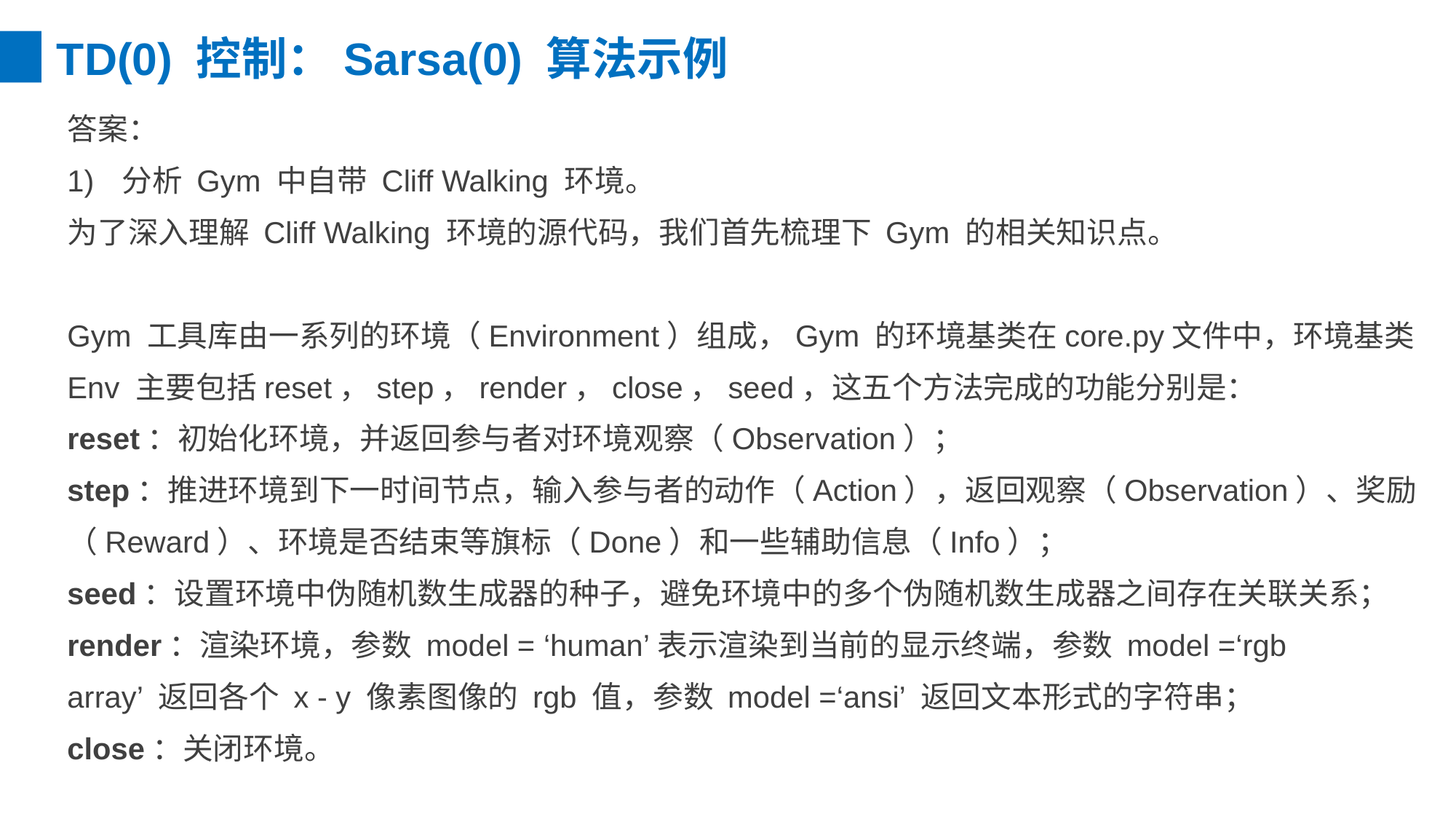

TD(0) 控制：Sarsa(0) 算法示例

答案：
分析 Gym 中自带 Cliff Walking 环境。
为了深入理解 Cliff Walking 环境的源代码，我们首先梳理下 Gym 的相关知识点。

Gym 工具库由一系列的环境（Environment）组成，Gym 的环境基类在core.py文件中，环境基类
Env 主要包括reset，step，render，close，seed，这五个方法完成的功能分别是：
reset：初始化环境，并返回参与者对环境观察（Observation）；
step：推进环境到下一时间节点，输入参与者的动作（Action），返回观察（Observation）、奖励
（Reward）、环境是否结束等旗标（Done）和一些辅助信息（Info）；
seed：设置环境中伪随机数生成器的种子，避免环境中的多个伪随机数生成器之间存在关联关系；
render：渲染环境，参数 model = ‘human’表示渲染到当前的显示终端，参数 model =‘rgb
array’ 返回各个 x - y 像素图像的 rgb 值，参数 model =‘ansi’ 返回文本形式的字符串；
close：关闭环境。